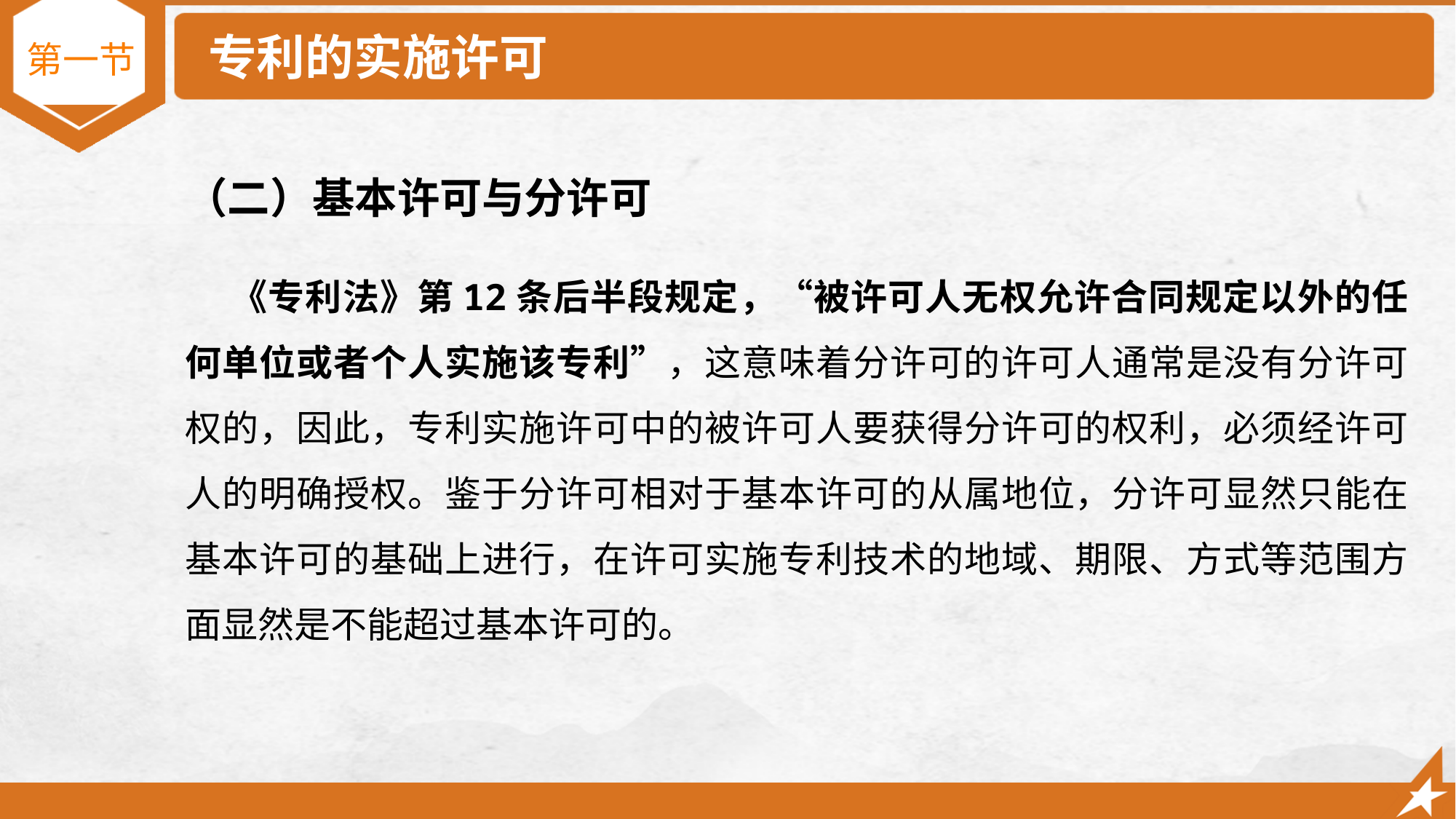

# 专利的实施许可
第一节
（二）基本许可与分许可
    《专利法》第12条后半段规定，“被许可人无权允许合同规定以外的任何单位或者个人实施该专利”，这意味着分许可的许可人通常是没有分许可权的，因此，专利实施许可中的被许可人要获得分许可的权利，必须经许可人的明确授权。鉴于分许可相对于基本许可的从属地位，分许可显然只能在基本许可的基础上进行，在许可实施专利技术的地域、期限、方式等范围方面显然是不能超过基本许可的。